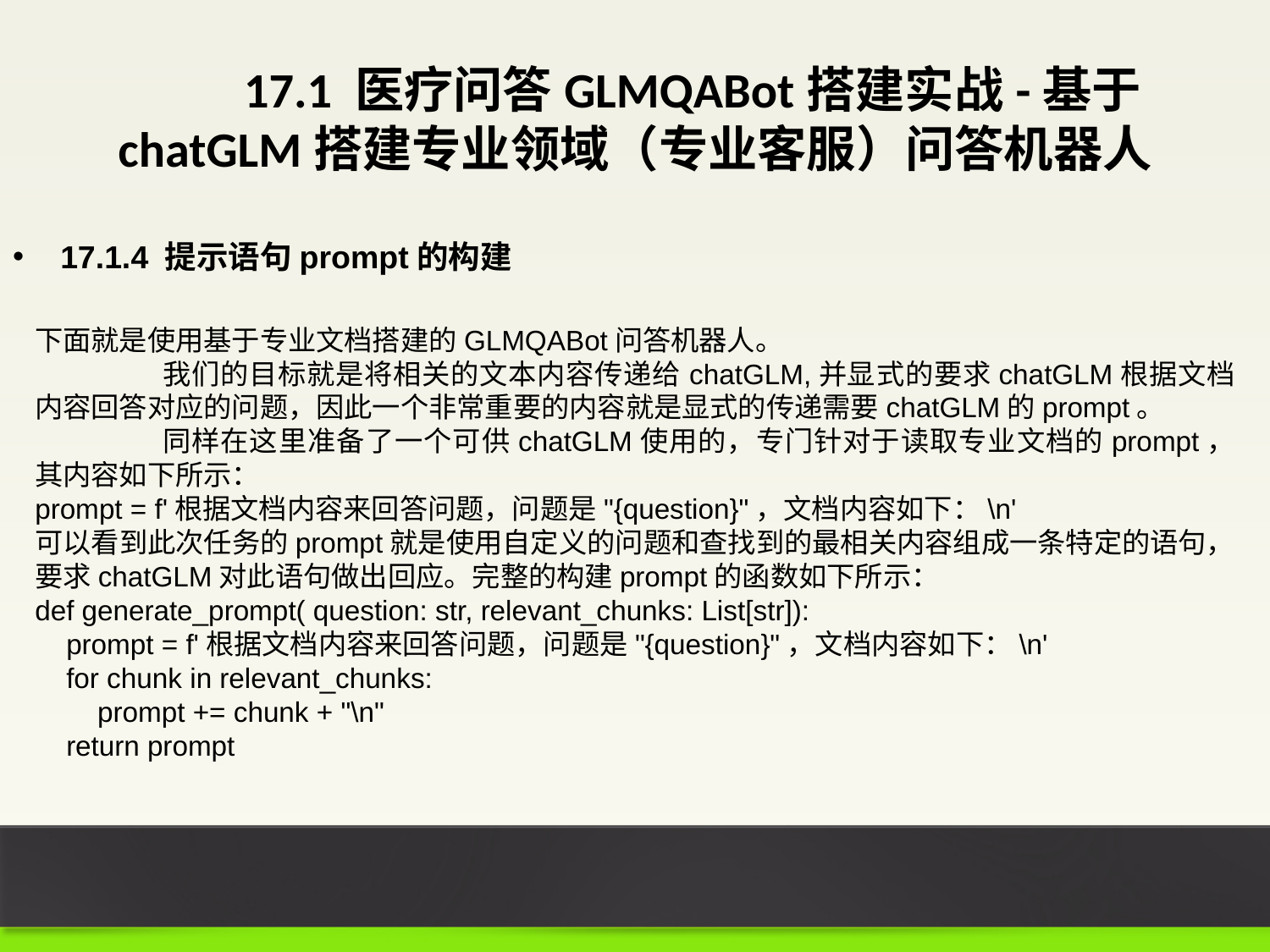

# 17.1 医疗问答GLMQABot搭建实战-基于chatGLM搭建专业领域（专业客服）问答机器人
17.1.4 提示语句prompt的构建

下面就是使用基于专业文档搭建的GLMQABot问答机器人。
	我们的目标就是将相关的文本内容传递给chatGLM,并显式的要求chatGLM根据文档内容回答对应的问题，因此一个非常重要的内容就是显式的传递需要chatGLM的prompt。
	同样在这里准备了一个可供chatGLM使用的，专门针对于读取专业文档的prompt，其内容如下所示：
prompt = f'根据文档内容来回答问题，问题是"{question}"，文档内容如下：\n'
可以看到此次任务的prompt就是使用自定义的问题和查找到的最相关内容组成一条特定的语句，要求chatGLM对此语句做出回应。完整的构建prompt的函数如下所示：
def generate_prompt( question: str, relevant_chunks: List[str]):
    prompt = f'根据文档内容来回答问题，问题是"{question}"，文档内容如下：\n'
    for chunk in relevant_chunks:
        prompt += chunk + "\n"
    return prompt